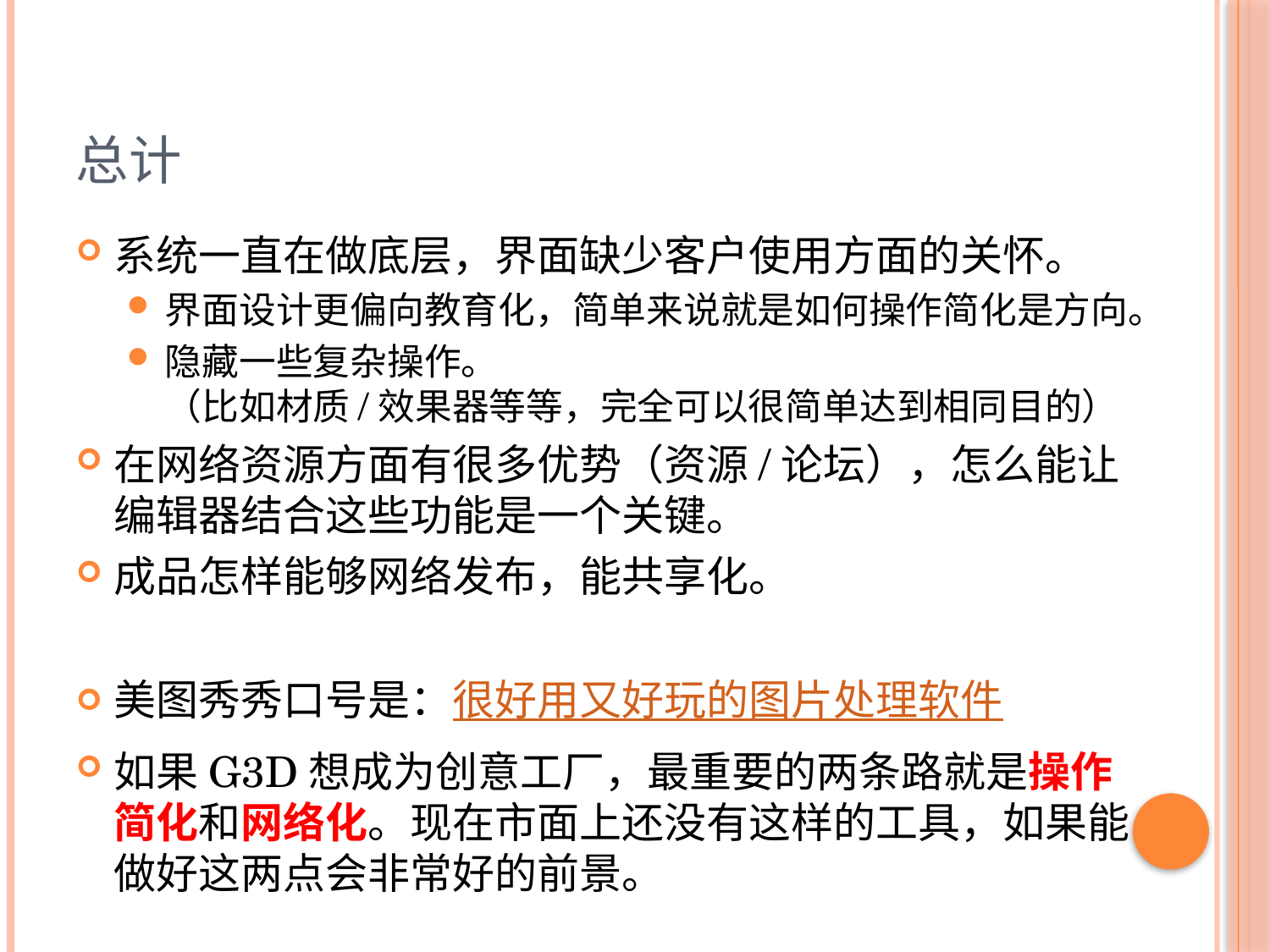

# 总计
系统一直在做底层，界面缺少客户使用方面的关怀。
界面设计更偏向教育化，简单来说就是如何操作简化是方向。
隐藏一些复杂操作。
（比如材质/效果器等等，完全可以很简单达到相同目的）
在网络资源方面有很多优势（资源/论坛），怎么能让编辑器结合这些功能是一个关键。
成品怎样能够网络发布，能共享化。

美图秀秀口号是：很好用又好玩的图片处理软件
如果G3D想成为创意工厂，最重要的两条路就是操作简化和网络化。现在市面上还没有这样的工具，如果能做好这两点会非常好的前景。